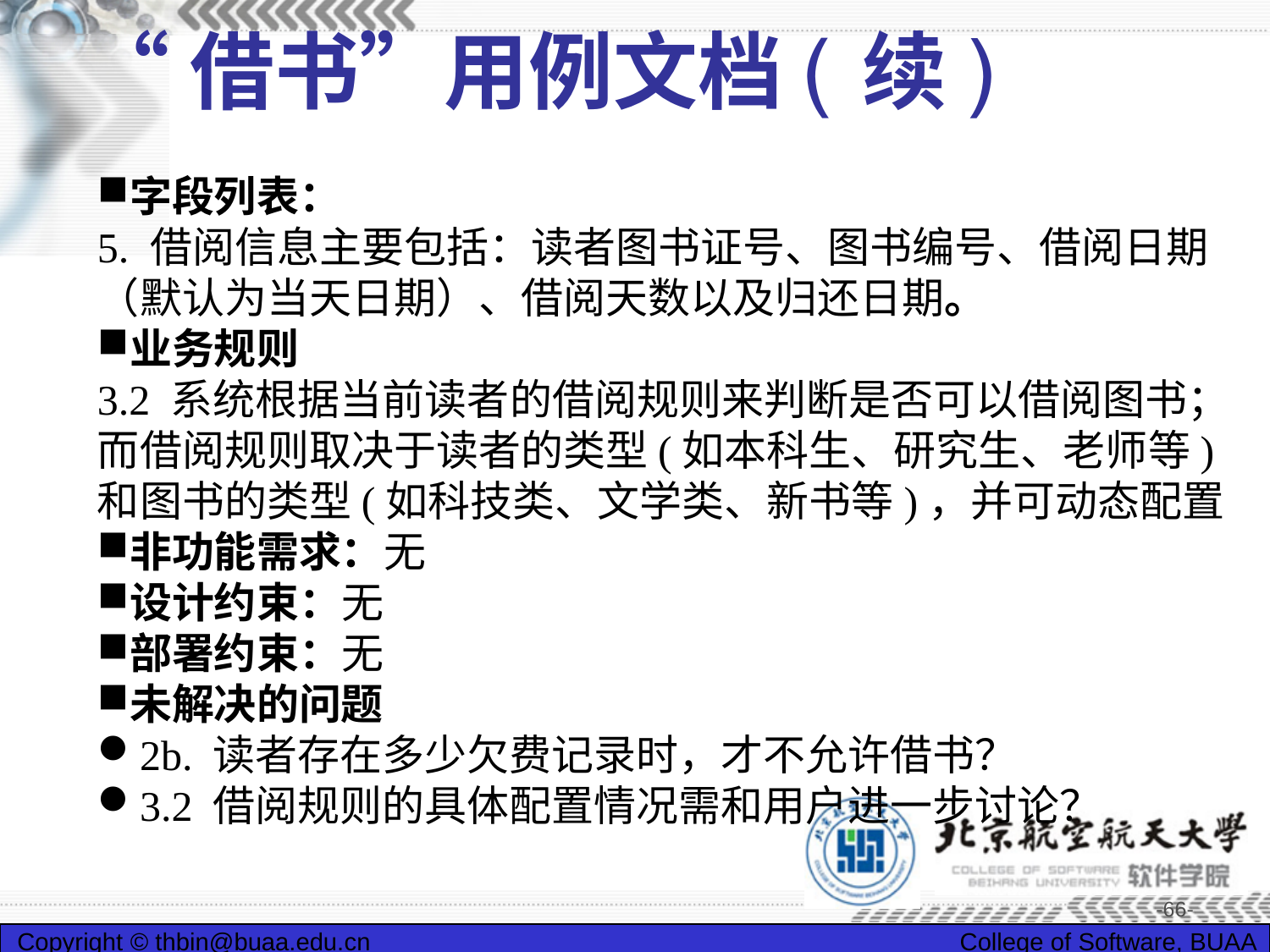

# “借书”用例文档(续)
字段列表：
5. 借阅信息主要包括：读者图书证号、图书编号、借阅日期（默认为当天日期）、借阅天数以及归还日期。
业务规则
3.2 系统根据当前读者的借阅规则来判断是否可以借阅图书；而借阅规则取决于读者的类型(如本科生、研究生、老师等)和图书的类型(如科技类、文学类、新书等)，并可动态配置
非功能需求：无
设计约束：无
部署约束：无
未解决的问题
2b. 读者存在多少欠费记录时，才不允许借书？
3.2 借阅规则的具体配置情况需和用户进一步讨论？
-66-